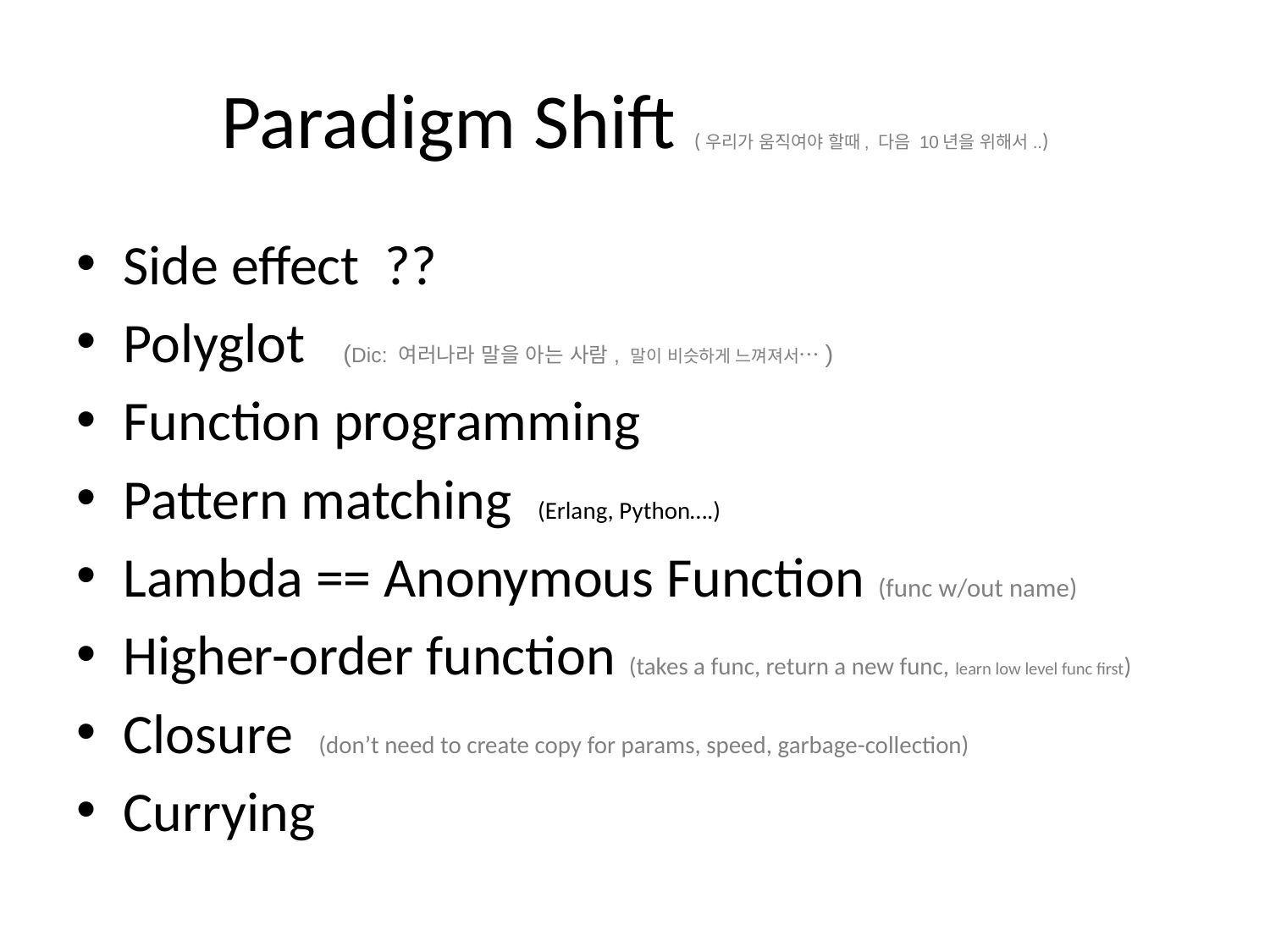

# Paradigm Shift (우리가 움직여야 할때, 다음 10년을 위해서..)
Side effect  ??
Polyglot   (Dic: 여러나라 말을 아는 사람, 말이 비슷하게 느껴져서…)
Function programming
Pattern matching  (Erlang, Python….)
Lambda == Anonymous Function (func w/out name)
Higher-order function (takes a func, return a new func, learn low level func first)
Closure  (don’t need to create copy for params, speed, garbage-collection)
Currying